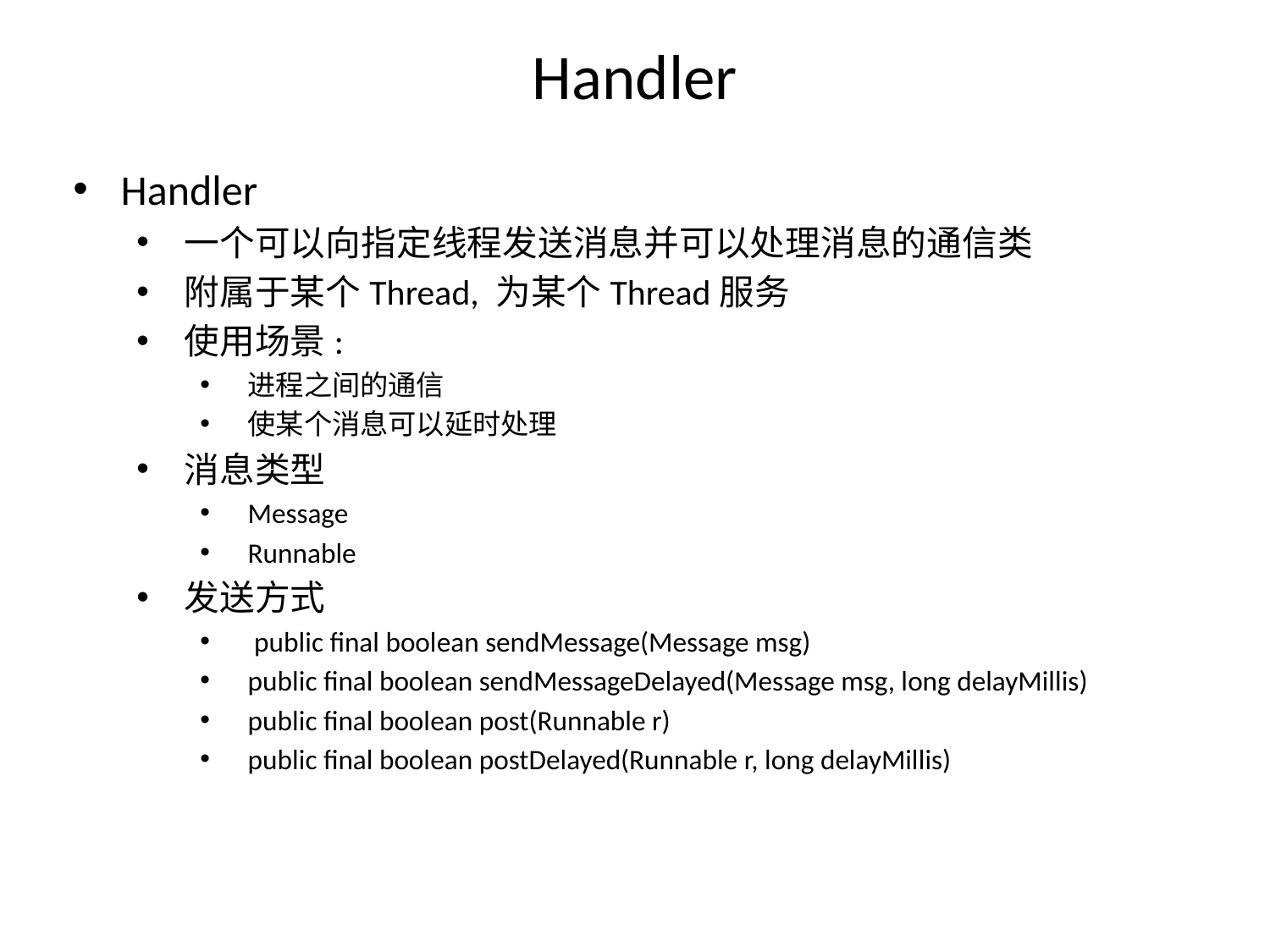

# Handler
Handler
一个可以向指定线程发送消息并可以处理消息的通信类
附属于某个Thread, 为某个Thread服务
使用场景:
进程之间的通信
使某个消息可以延时处理
消息类型
Message
Runnable
发送方式
 public final boolean sendMessage(Message msg)
public final boolean sendMessageDelayed(Message msg, long delayMillis)
public final boolean post(Runnable r)
public final boolean postDelayed(Runnable r, long delayMillis)